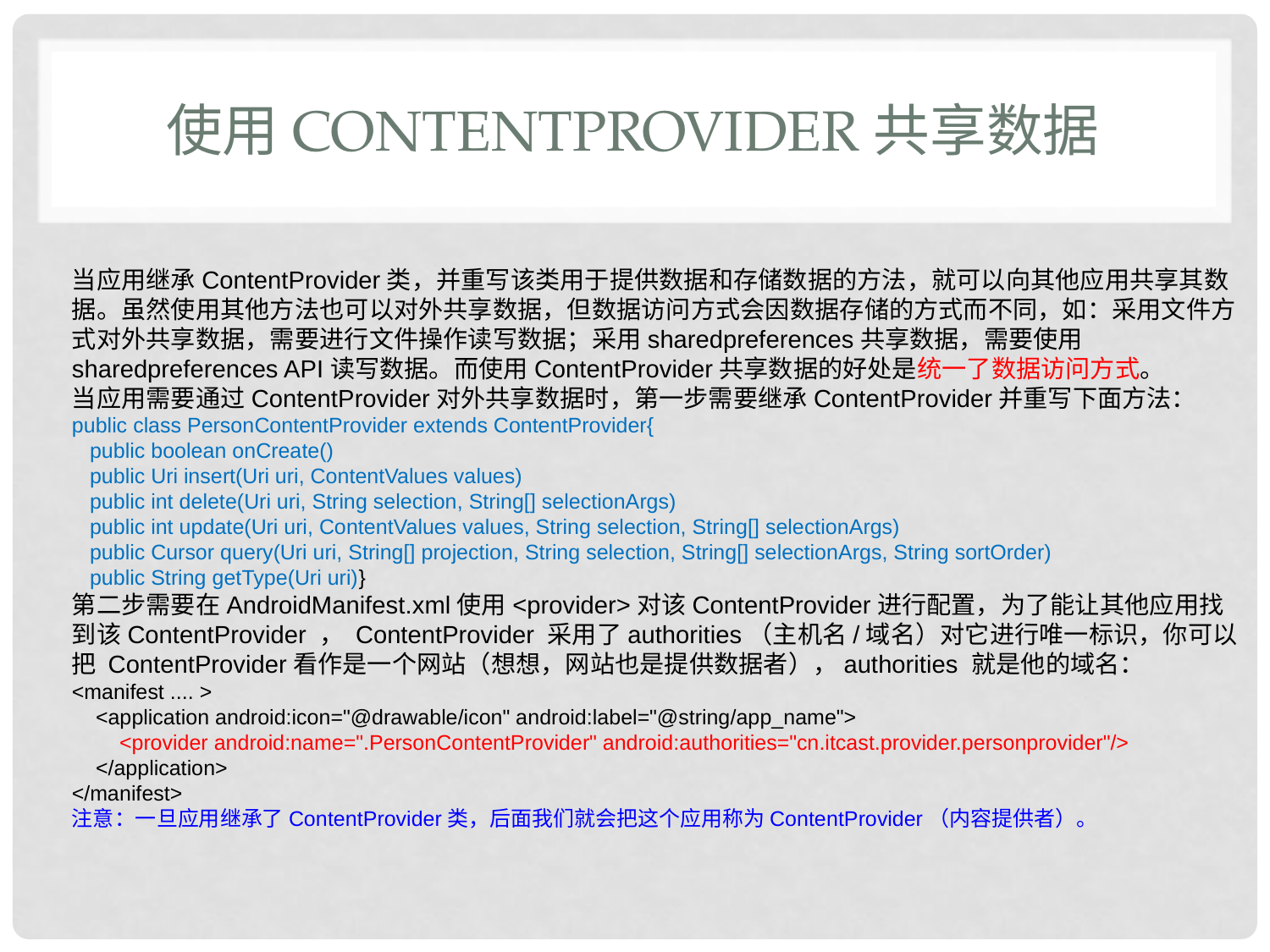

# 使用ContentProvider共享数据
当应用继承ContentProvider类，并重写该类用于提供数据和存储数据的方法，就可以向其他应用共享其数据。虽然使用其他方法也可以对外共享数据，但数据访问方式会因数据存储的方式而不同，如：采用文件方式对外共享数据，需要进行文件操作读写数据；采用sharedpreferences共享数据，需要使用sharedpreferences API读写数据。而使用ContentProvider共享数据的好处是统一了数据访问方式。
当应用需要通过ContentProvider对外共享数据时，第一步需要继承ContentProvider并重写下面方法：
public class PersonContentProvider extends ContentProvider{
   public boolean onCreate()
   public Uri insert(Uri uri, ContentValues values)
   public int delete(Uri uri, String selection, String[] selectionArgs)
   public int update(Uri uri, ContentValues values, String selection, String[] selectionArgs)
   public Cursor query(Uri uri, String[] projection, String selection, String[] selectionArgs, String sortOrder)
   public String getType(Uri uri)}
第二步需要在AndroidManifest.xml使用<provider>对该ContentProvider进行配置，为了能让其他应用找到该ContentProvider ， ContentProvider 采用了authorities（主机名/域名）对它进行唯一标识，你可以把 ContentProvider看作是一个网站（想想，网站也是提供数据者），authorities 就是他的域名：
<manifest .... >
    <application android:icon="@drawable/icon" android:label="@string/app_name">
        <provider android:name=".PersonContentProvider" android:authorities="cn.itcast.provider.personprovider"/>
    </application>
</manifest>
注意：一旦应用继承了ContentProvider类，后面我们就会把这个应用称为ContentProvider（内容提供者）。